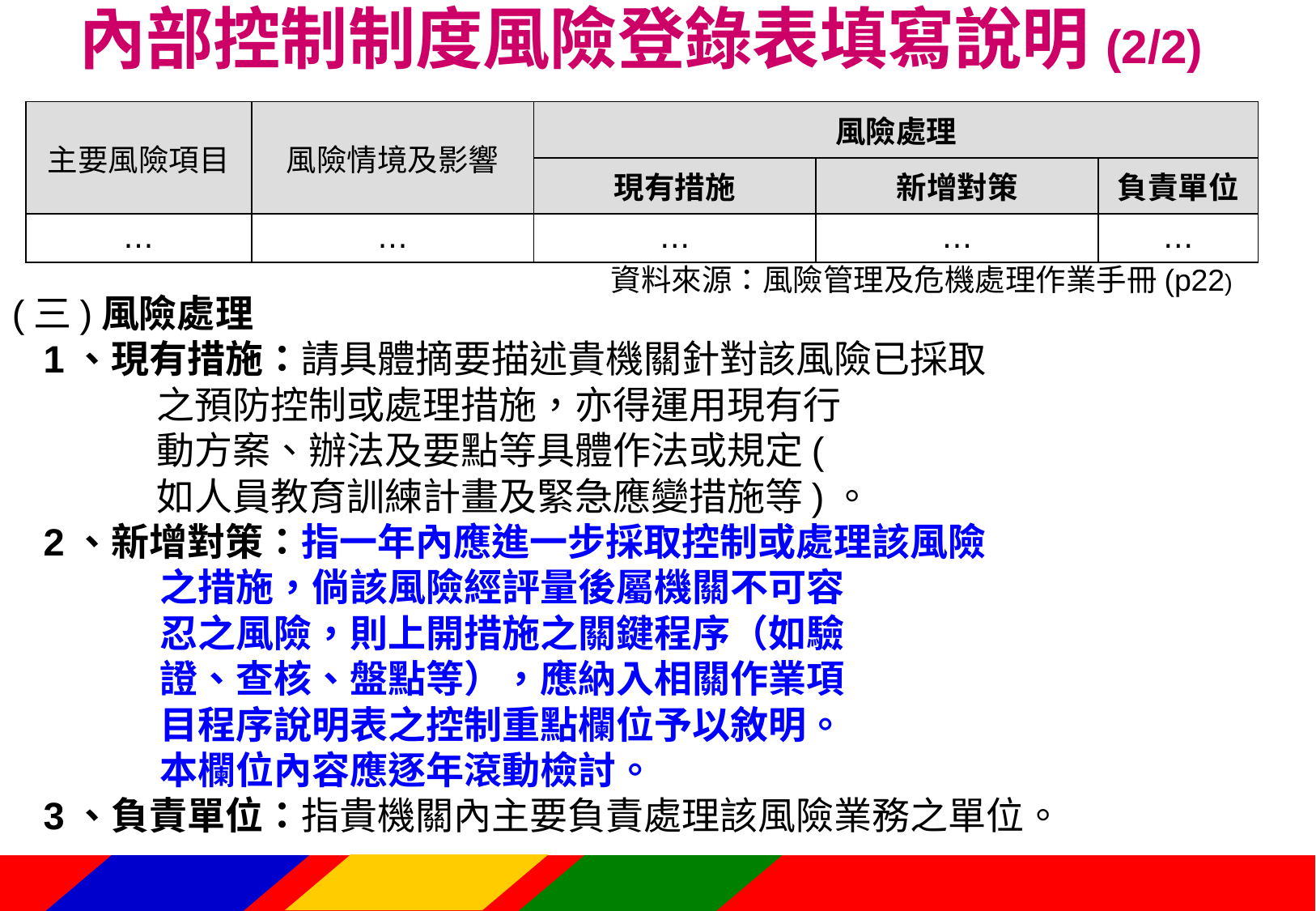

內部控制制度風險登錄表填寫說明(2/2)
| 主要風險項目 | 風險情境及影響 | 風險處理 |  |  |
| --- | --- | --- | --- | --- |
|  |  | 現有措施 | 新增對策 | 負責單位 |
| … | … | … | … | … |
資料來源：風險管理及危機處理作業手冊(p22)
(三)風險處理
   1、現有措施：請具體摘要描述貴機關針對該風險已採取
                之預防控制或處理措施，亦得運用現有行
                動方案、辦法及要點等具體作法或規定(
                如人員教育訓練計畫及緊急應變措施等)。
   2、新增對策：指一年內應進一步採取控制或處理該風險
                之措施，倘該風險經評量後屬機關不可容
                忍之風險，則上開措施之關鍵程序（如驗
                證、查核、盤點等），應納入相關作業項
                目程序說明表之控制重點欄位予以敘明。
                本欄位內容應逐年滾動檢討。
   3、負責單位：指貴機關內主要負責處理該風險業務之單位。

86